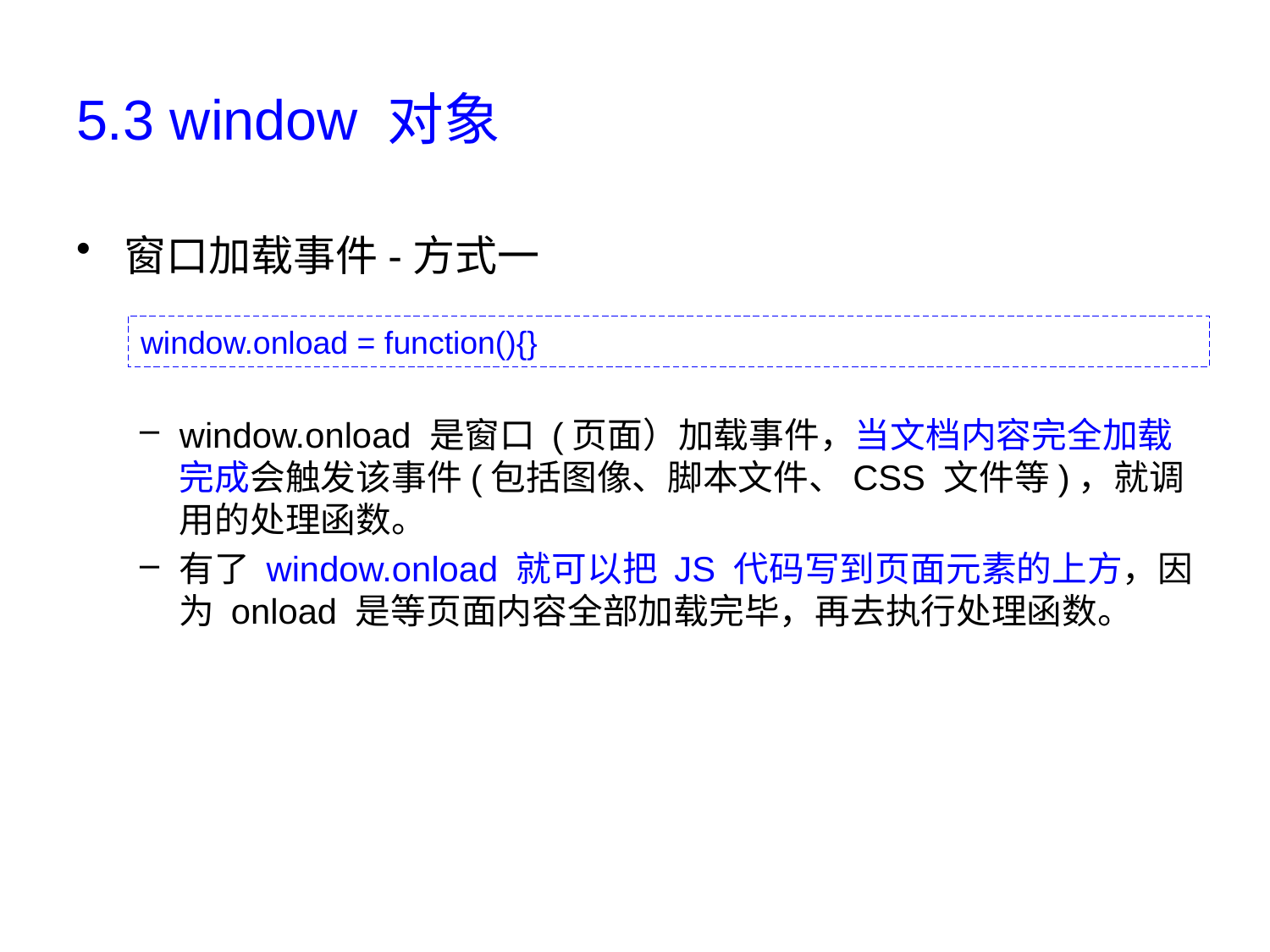

# 5.3 window 对象
窗口加载事件-方式一

window.onload 是窗口 (页面）加载事件，当文档内容完全加载完成会触发该事件(包括图像、脚本文件、CSS 文件等)，就调用的处理函数。
有了 window.onload 就可以把 JS 代码写到页面元素的上方，因为 onload 是等页面内容全部加载完毕，再去执行处理函数。

window.onload = function(){}